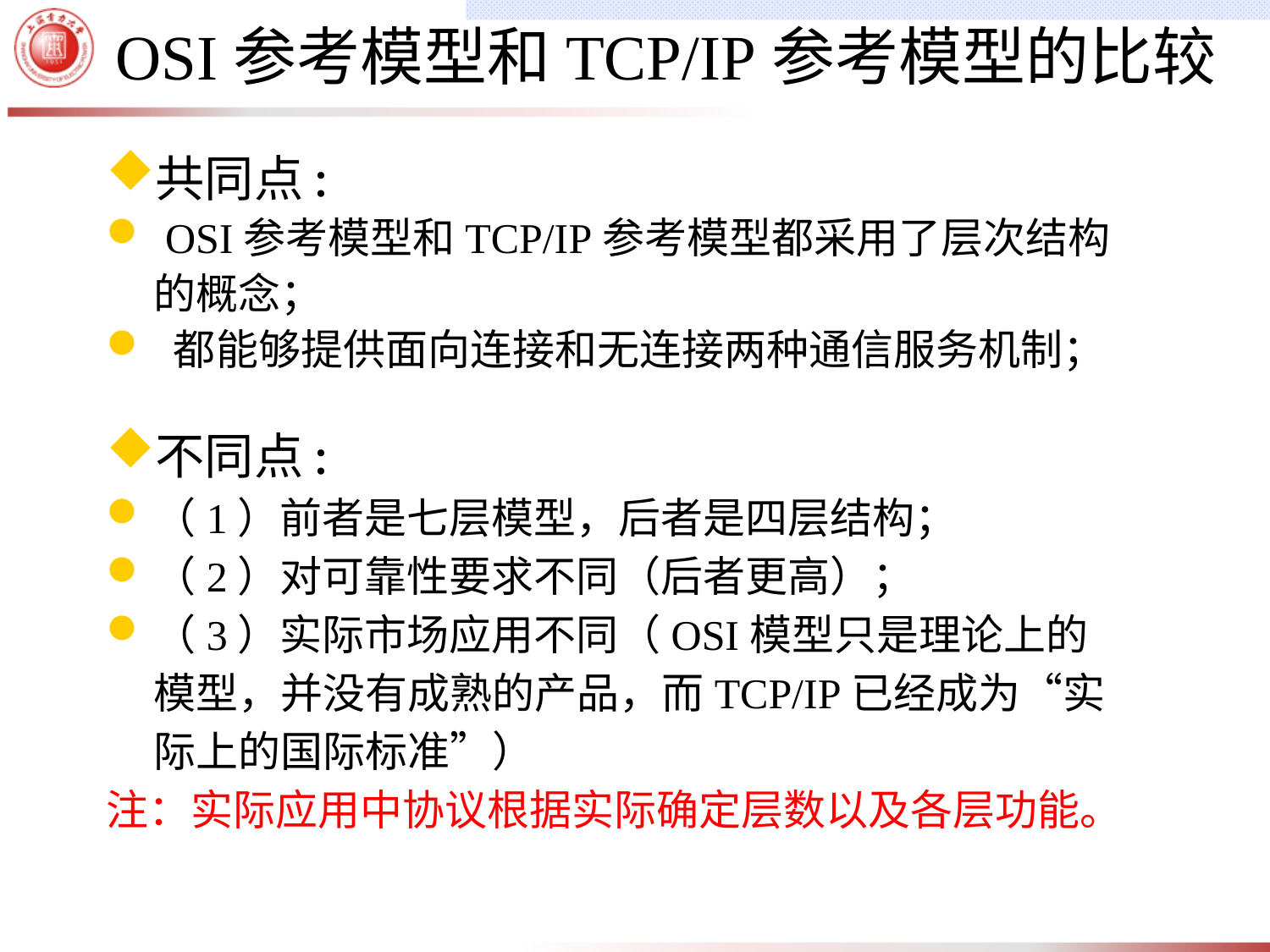

OSI参考模型和TCP/IP参考模型的比较
共同点:
 OSI参考模型和TCP/IP参考模型都采用了层次结构的概念；
 都能够提供面向连接和无连接两种通信服务机制；

不同点:
（1）前者是七层模型，后者是四层结构；
（2）对可靠性要求不同（后者更高）；
（3）实际市场应用不同（OSI模型只是理论上的模型，并没有成熟的产品，而TCP/IP已经成为“实际上的国际标准”）
注：实际应用中协议根据实际确定层数以及各层功能。